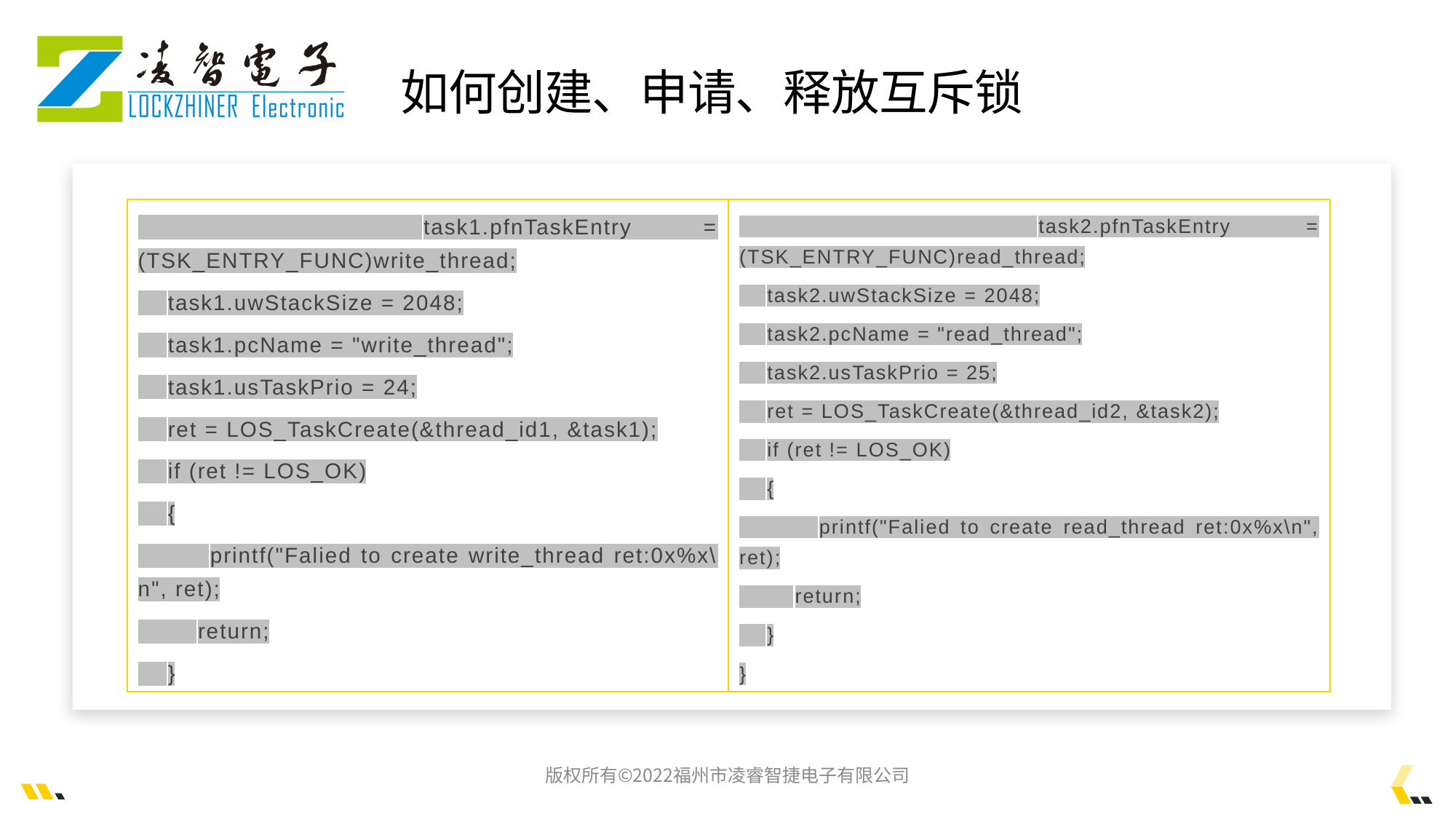

如何创建、申请、释放互斥锁

    task1.pfnTaskEntry = (TSK_ENTRY_FUNC)write_thread;
    task1.uwStackSize = 2048;
    task1.pcName = "write_thread";
    task1.usTaskPrio = 24;
    ret = LOS_TaskCreate(&thread_id1, &task1);
    if (ret != LOS_OK)
    {
        printf("Falied to create write_thread ret:0x%x\n", ret);
        return;
    }
    task2.pfnTaskEntry = (TSK_ENTRY_FUNC)read_thread;
    task2.uwStackSize = 2048;
    task2.pcName = "read_thread";
    task2.usTaskPrio = 25;
    ret = LOS_TaskCreate(&thread_id2, &task2);
    if (ret != LOS_OK)
    {
        printf("Falied to create read_thread ret:0x%x\n", ret);
        return;
    }
}
版权所有©2022福州市凌睿智捷电子有限公司
8